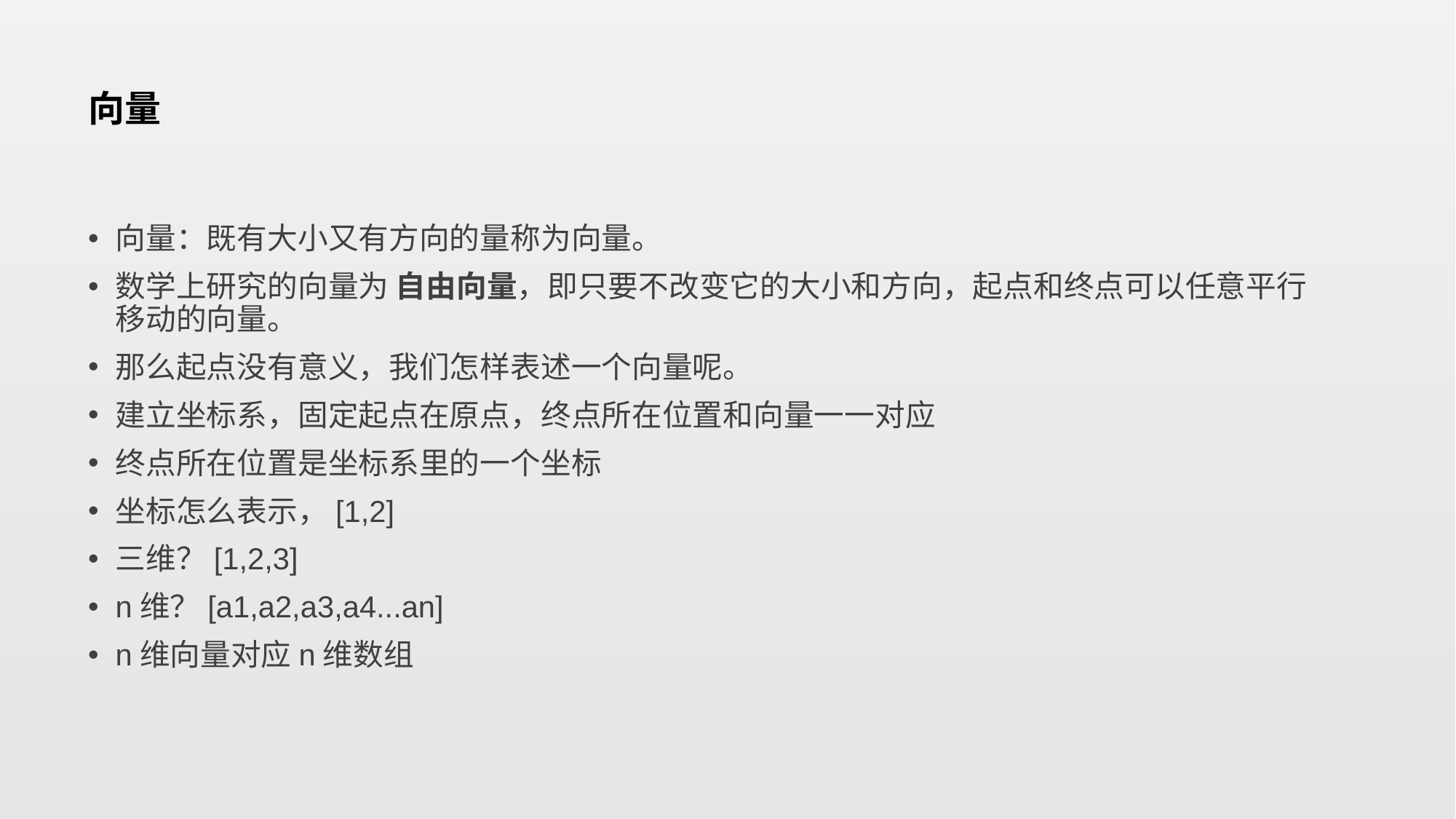

# 向量
向量：既有大小又有方向的量称为向量。
数学上研究的向量为 自由向量，即只要不改变它的大小和方向，起点和终点可以任意平行移动的向量。
那么起点没有意义，我们怎样表述一个向量呢。
建立坐标系，固定起点在原点，终点所在位置和向量一一对应
终点所在位置是坐标系里的一个坐标
坐标怎么表示，[1,2]
三维？[1,2,3]
n维？[a1,a2,a3,a4...an]
n维向量对应n维数组